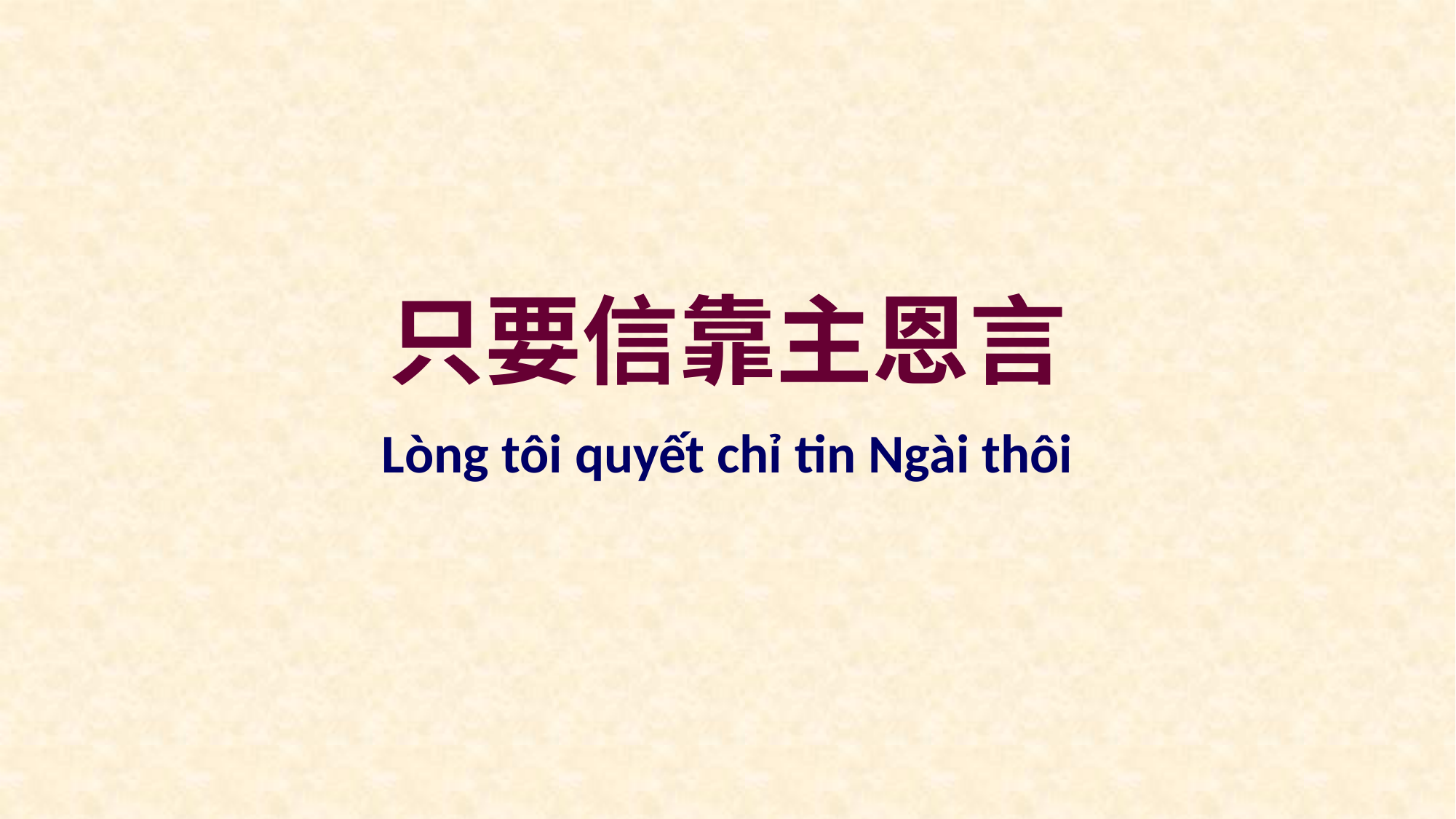

只要信靠主恩言
Lòng tôi quyết chỉ tin Ngài thôi